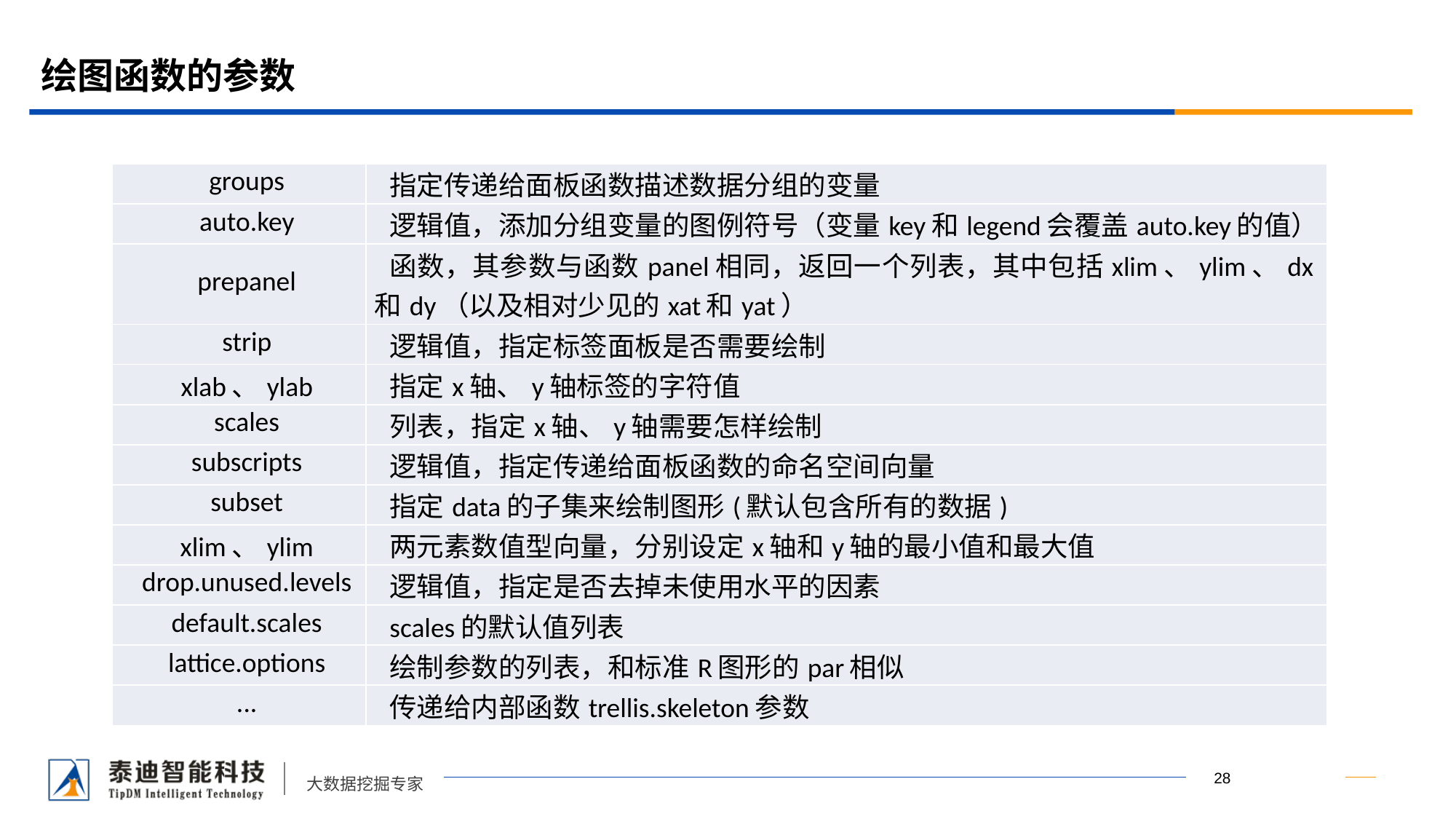

# 绘图函数的参数
| groups | 指定传递给面板函数描述数据分组的变量 |
| --- | --- |
| auto.key | 逻辑值，添加分组变量的图例符号（变量key和legend会覆盖auto.key的值） |
| prepanel | 函数，其参数与函数panel相同，返回一个列表，其中包括xlim、ylim、dx和dy（以及相对少见的xat和yat） |
| strip | 逻辑值，指定标签面板是否需要绘制 |
| xlab、ylab | 指定x轴、y轴标签的字符值 |
| scales | 列表，指定x轴、y轴需要怎样绘制 |
| subscripts | 逻辑值，指定传递给面板函数的命名空间向量 |
| subset | 指定data的子集来绘制图形(默认包含所有的数据) |
| xlim、ylim | 两元素数值型向量，分别设定x轴和y轴的最小值和最大值 |
| drop.unused.levels | 逻辑值，指定是否去掉未使用水平的因素 |
| default.scales | scales的默认值列表 |
| lattice.options | 绘制参数的列表，和标准R图形的par相似 |
| ... | 传递给内部函数trellis.skeleton参数 |